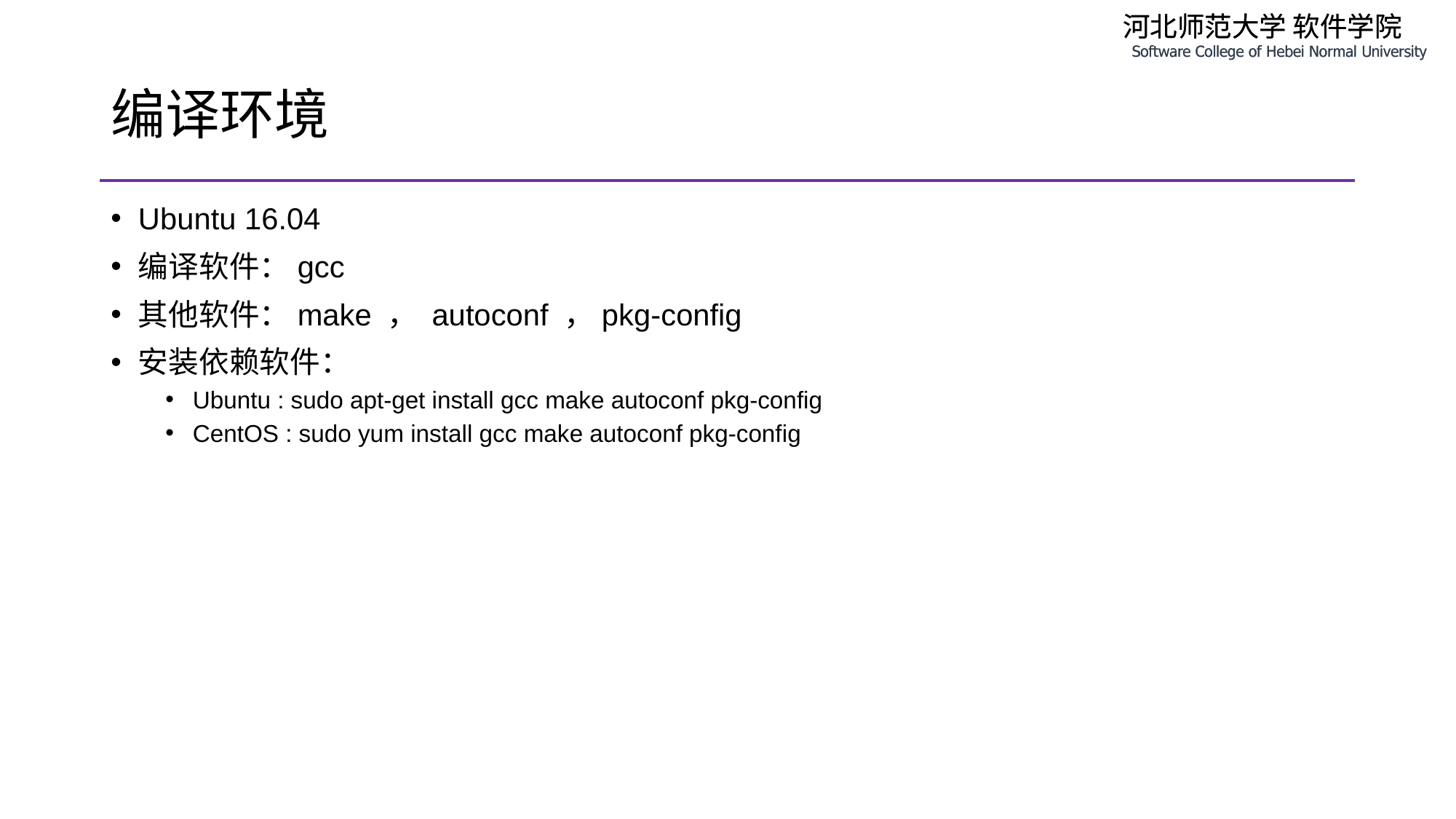

# 编译环境
Ubuntu 16.04
编译软件：gcc
其他软件：make ， autoconf ，pkg-config
安装依赖软件：
Ubuntu : sudo apt-get install gcc make autoconf pkg-config
CentOS : sudo yum install gcc make autoconf pkg-config